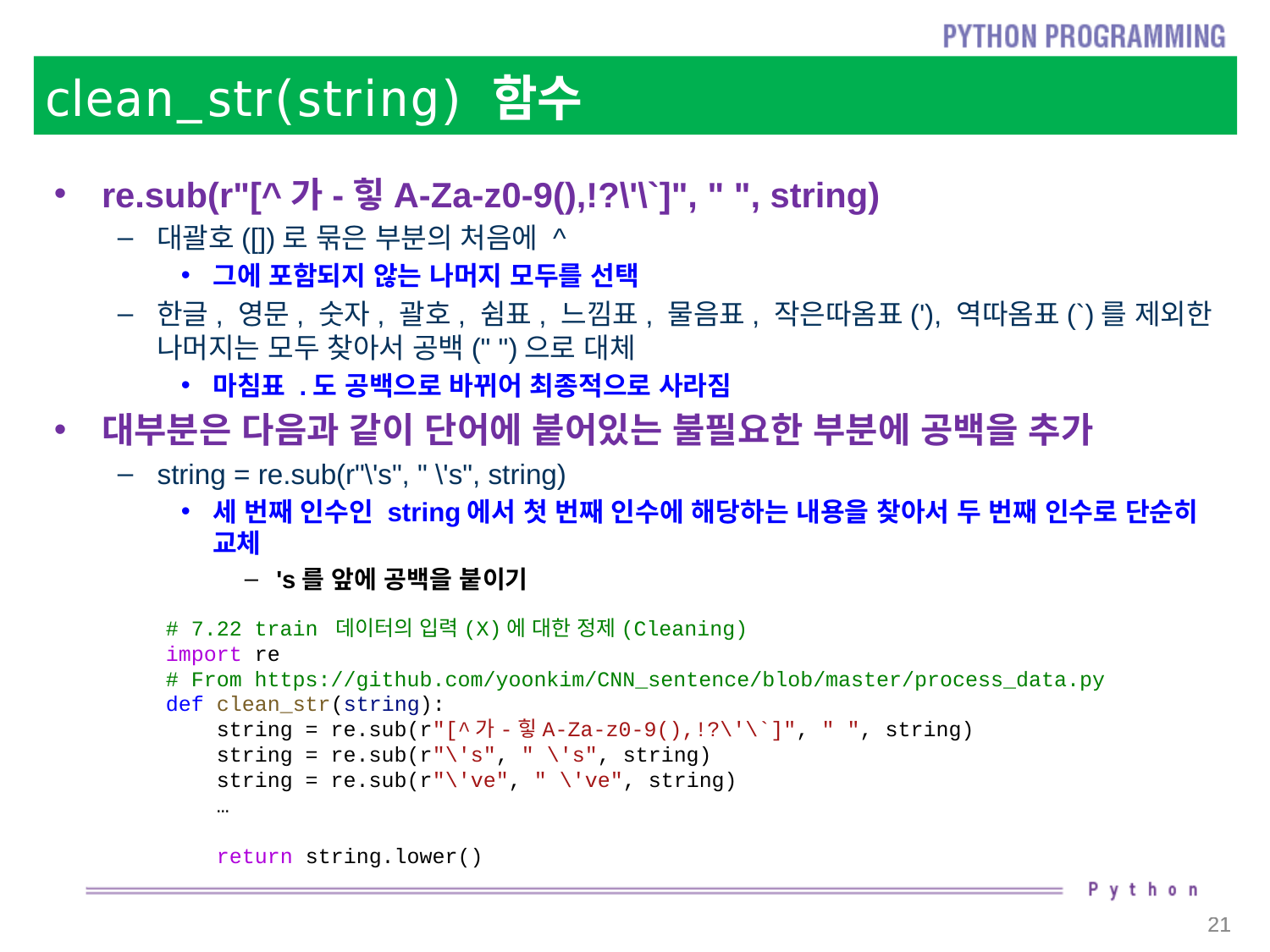

# clean_str(string) 함수
re.sub(r"[^가-힣A-Za-z0-9(),!?\'\`]", " ", string)
대괄호([])로 묶은 부분의 처음에 ^
그에 포함되지 않는 나머지 모두를 선택
한글, 영문, 숫자, 괄호, 쉼표, 느낌표, 물음표, 작은따옴표('), 역따옴표(`)를 제외한 나머지는 모두 찾아서 공백(" ")으로 대체
마침표 .도 공백으로 바뀌어 최종적으로 사라짐
대부분은 다음과 같이 단어에 붙어있는 불필요한 부분에 공백을 추가
string = re.sub(r"\'s", " \'s", string)
세 번째 인수인 string에서 첫 번째 인수에 해당하는 내용을 찾아서 두 번째 인수로 단순히 교체
's를 앞에 공백을 붙이기

# 7.22 train 데이터의 입력(X)에 대한 정제(Cleaning)
import re
# From https://github.com/yoonkim/CNN_sentence/blob/master/process_data.py
def clean_str(string):
    string = re.sub(r"[^가-힣A-Za-z0-9(),!?\'\`]", " ", string)
    string = re.sub(r"\'s", " \'s", string)
    string = re.sub(r"\'ve", " \'ve", string)
    …
    return string.lower()
21